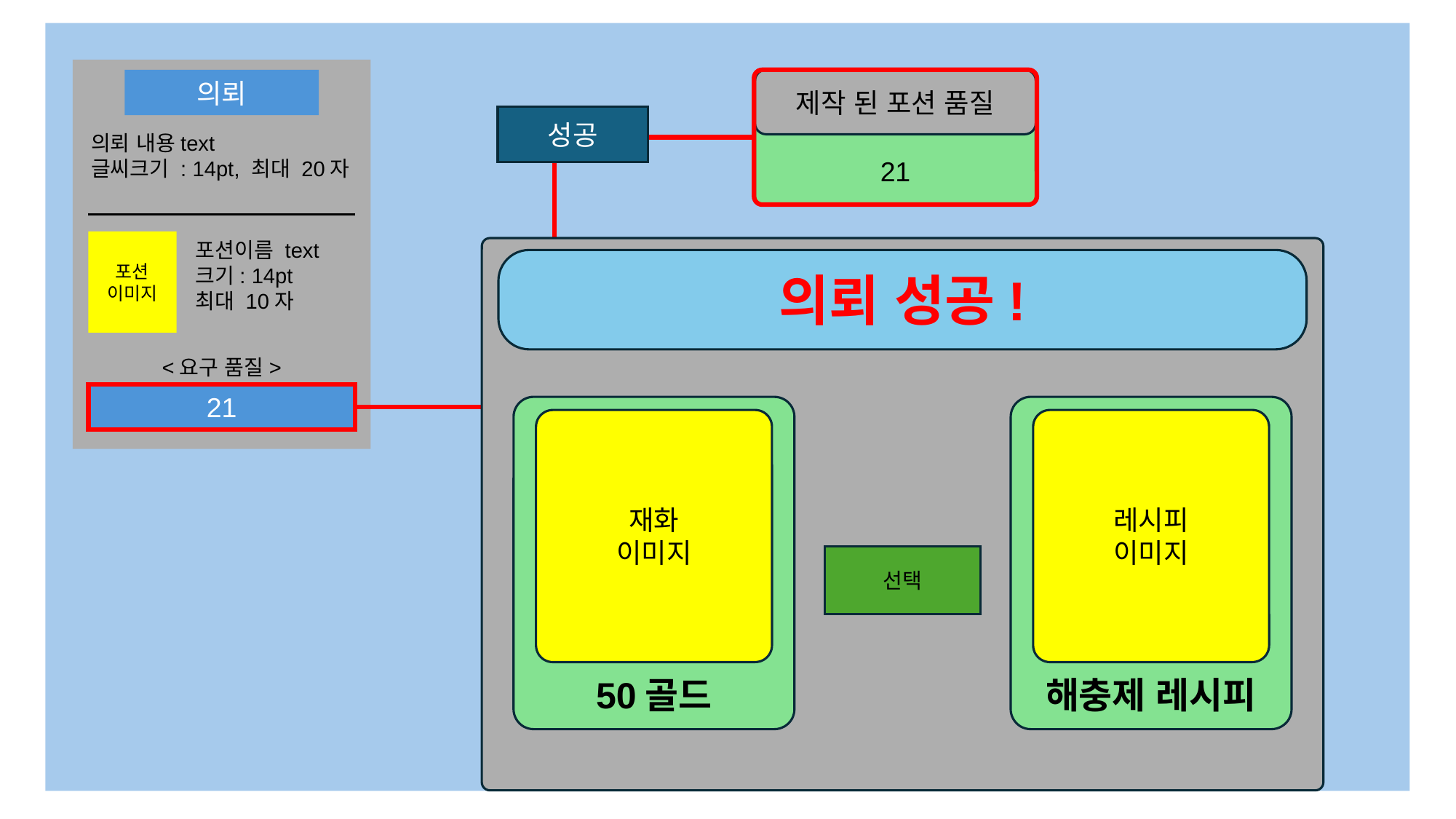

의뢰
의뢰 내용text
글씨크기 : 14pt, 최대 20자
포션
이미지
포션이름 text
크기: 14pt
최대 10자
<요구 품질>
21

제작 된 포션 품질

21
성공

의뢰 성공!

재화
이미지
50골드

레시피
이미지
해충제 레시피
선택